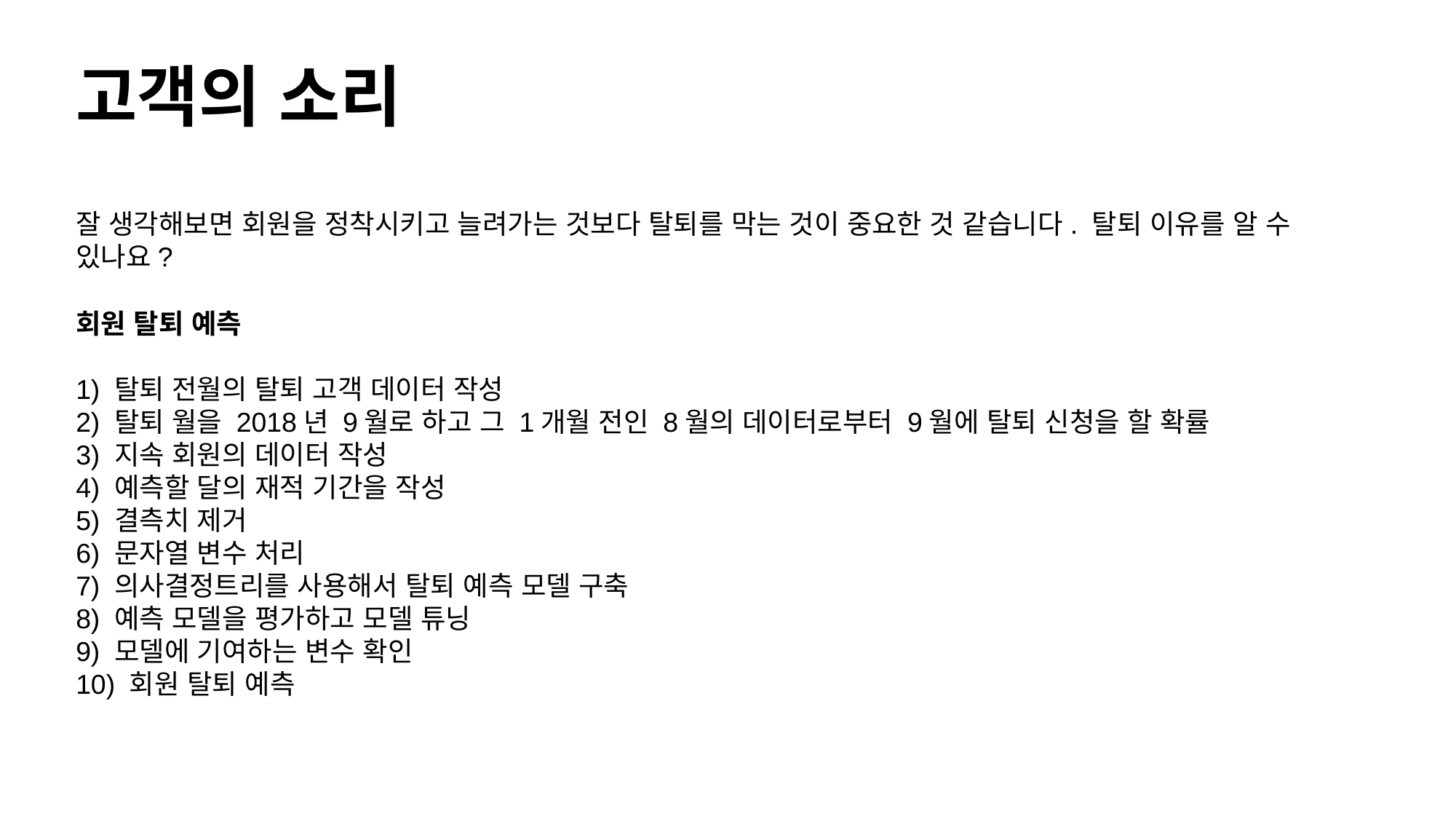

# 고객의 소리
잘 생각해보면 회원을 정착시키고 늘려가는 것보다 탈퇴를 막는 것이 중요한 것 같습니다. 탈퇴 이유를 알 수 있나요?
회원 탈퇴 예측

1) 탈퇴 전월의 탈퇴 고객 데이터 작성
2) 탈퇴 월을 2018년 9월로 하고 그 1개월 전인 8월의 데이터로부터 9월에 탈퇴 신청을 할 확률
3) 지속 회원의 데이터 작성
4) 예측할 달의 재적 기간을 작성
5) 결측치 제거
6) 문자열 변수 처리
7) 의사결정트리를 사용해서 탈퇴 예측 모델 구축
8) 예측 모델을 평가하고 모델 튜닝
9) 모델에 기여하는 변수 확인
10) 회원 탈퇴 예측